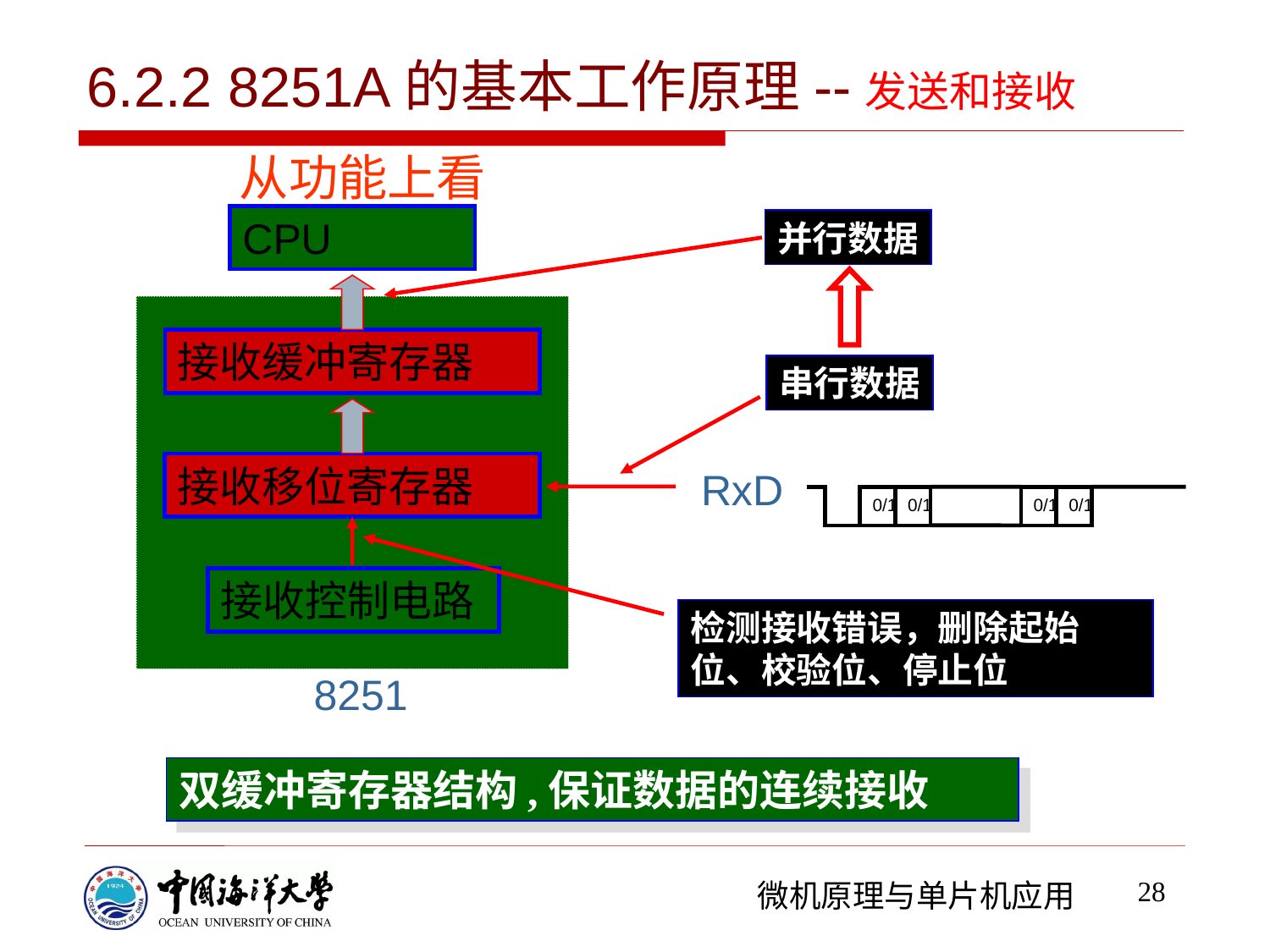

6.2.2 8251A的基本工作原理--发送和接收
从功能上看
CPU
并行数据

接收缓冲寄存器
串行数据

RxD

检测接收错误，删除起始位、校验位、停止位

接收移位寄存器

0/1
0/1

0/1
0/1

接收控制电路
8251
双缓冲寄存器结构,保证数据的连续接收
28